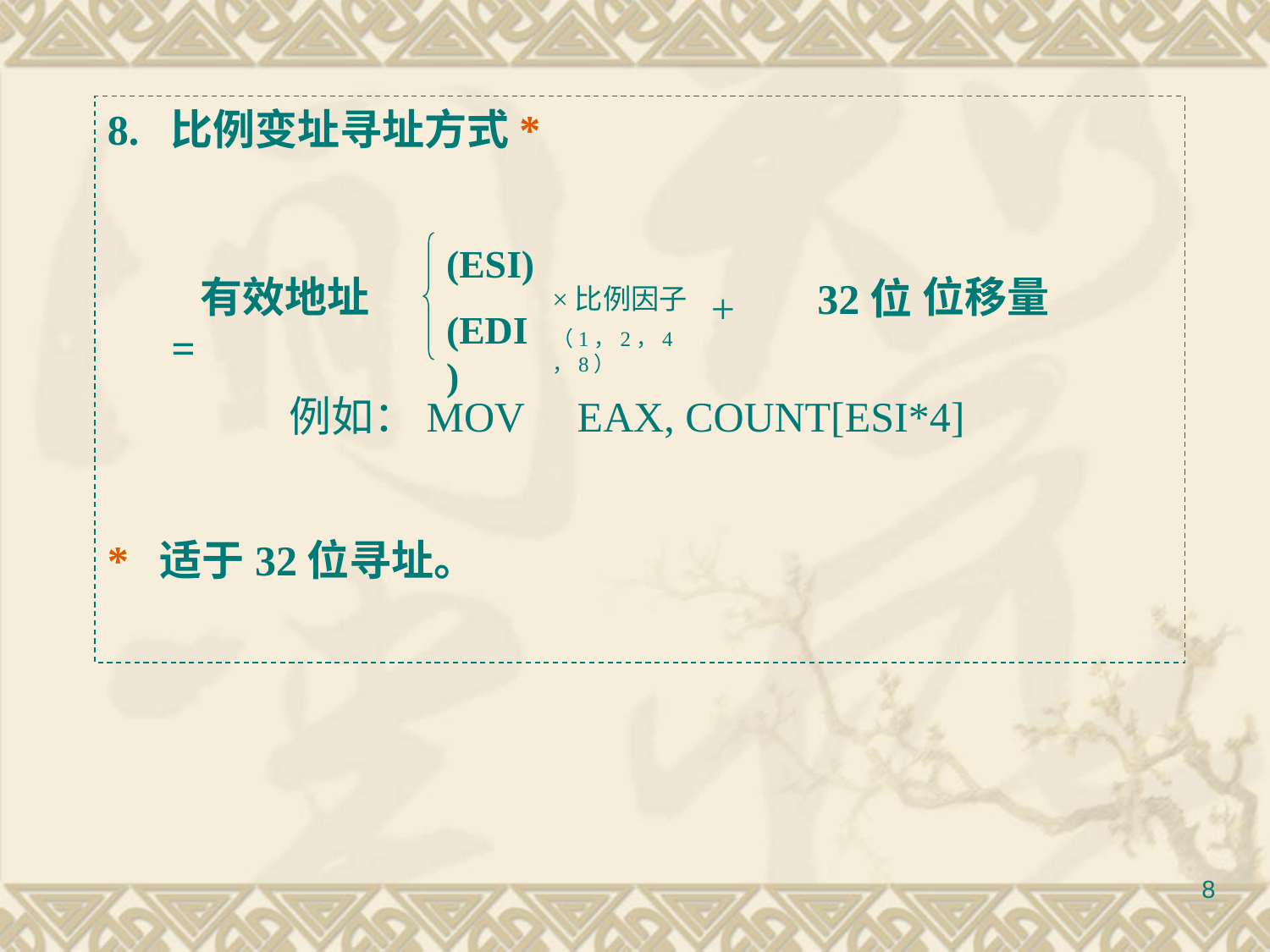

8.  比例变址寻址方式*

                  例如：MOV     EAX, COUNT[ESI*4]

*  适于32位寻址。

(ESI)
(EDI)
  有效地址 =
位移量
32位
×比例因子
（1，2，4，8）
+
8